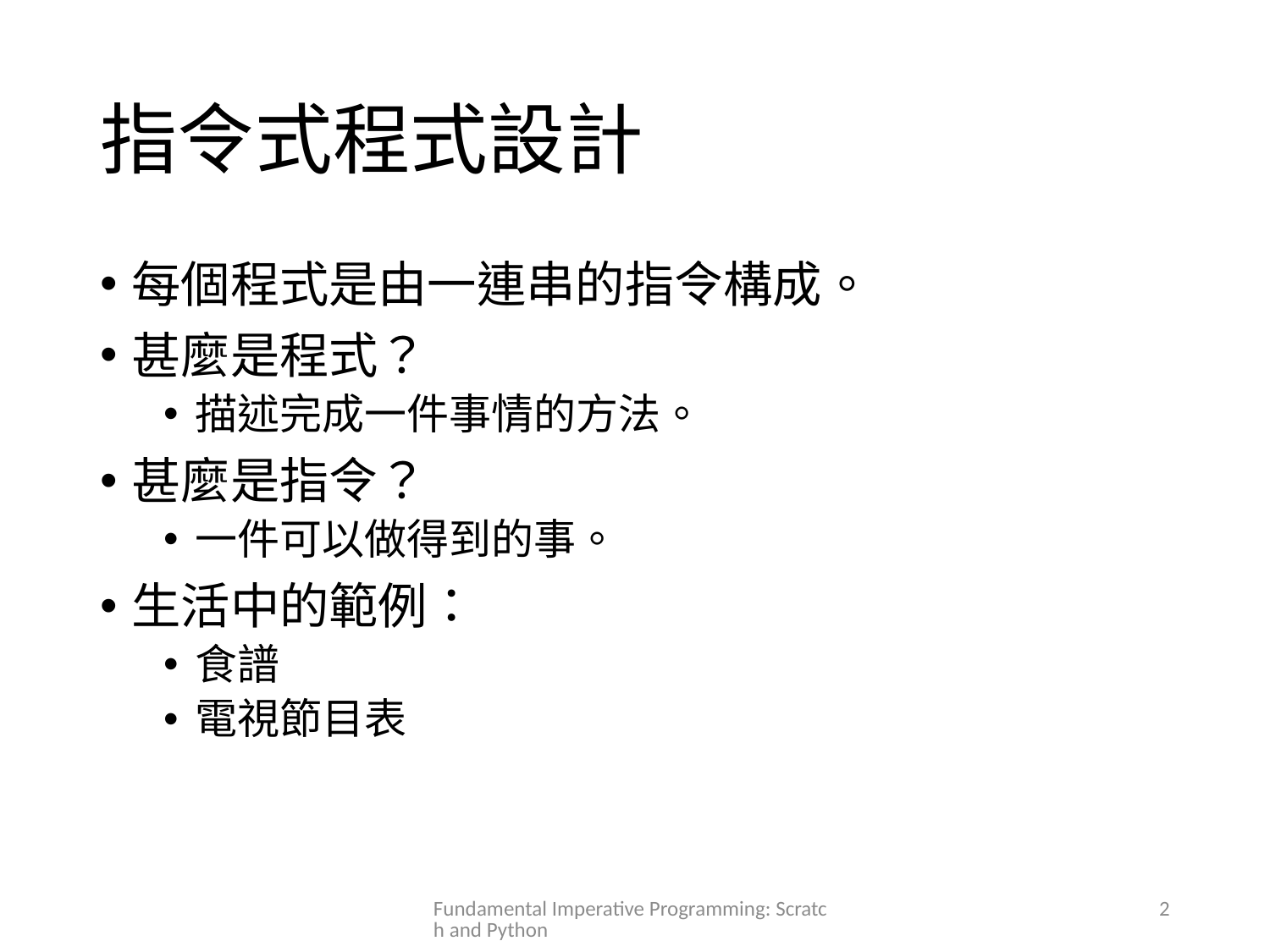

# 指令式程式設計
每個程式是由一連串的指令構成。
甚麼是程式？
描述完成一件事情的方法。
甚麼是指令？
一件可以做得到的事。
生活中的範例：
食譜
電視節目表

Fundamental Imperative Programming: Scratch and Python
2